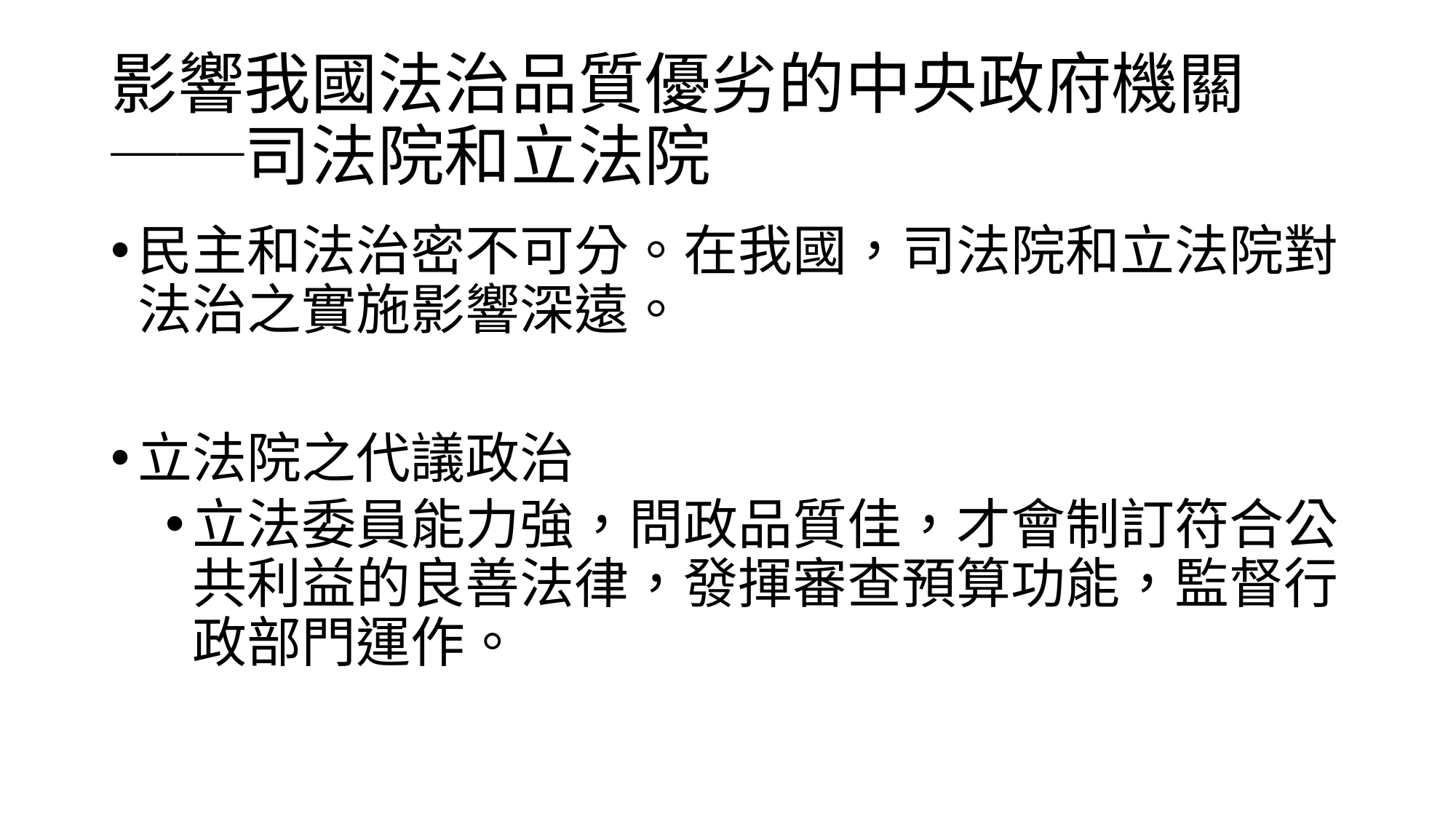

# 影響我國法治品質優劣的中央政府機關 ──司法院和立法院
民主和法治密不可分。在我國，司法院和立法院對法治之實施影響深遠。

立法院之代議政治
立法委員能力強，問政品質佳，才會制訂符合公共利益的良善法律，發揮審查預算功能，監督行政部門運作。